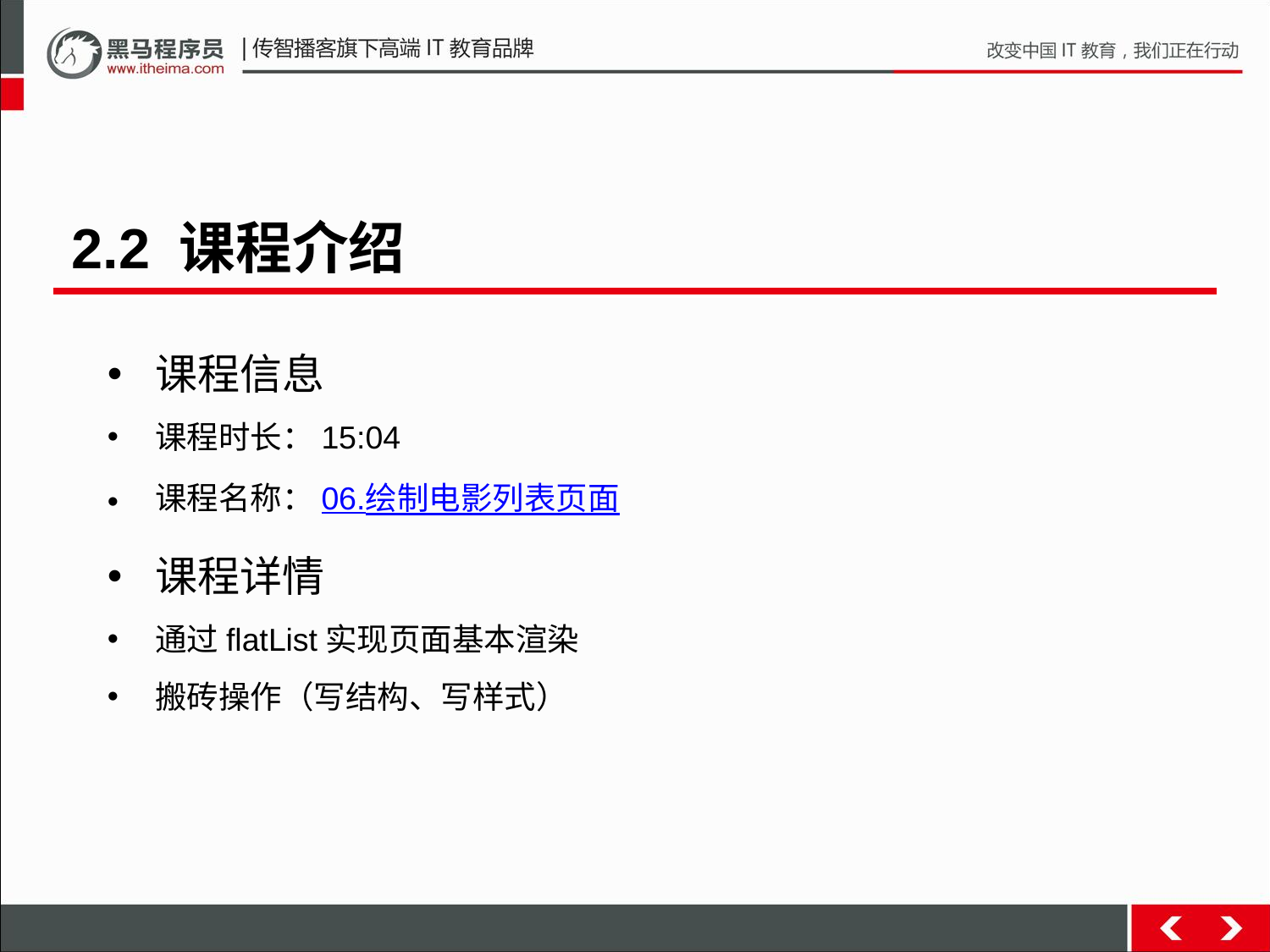

2.2 课程介绍
课程信息
课程时长：15:04
课程名称：06.绘制电影列表页面
课程详情
通过flatList实现页面基本渲染
搬砖操作（写结构、写样式）